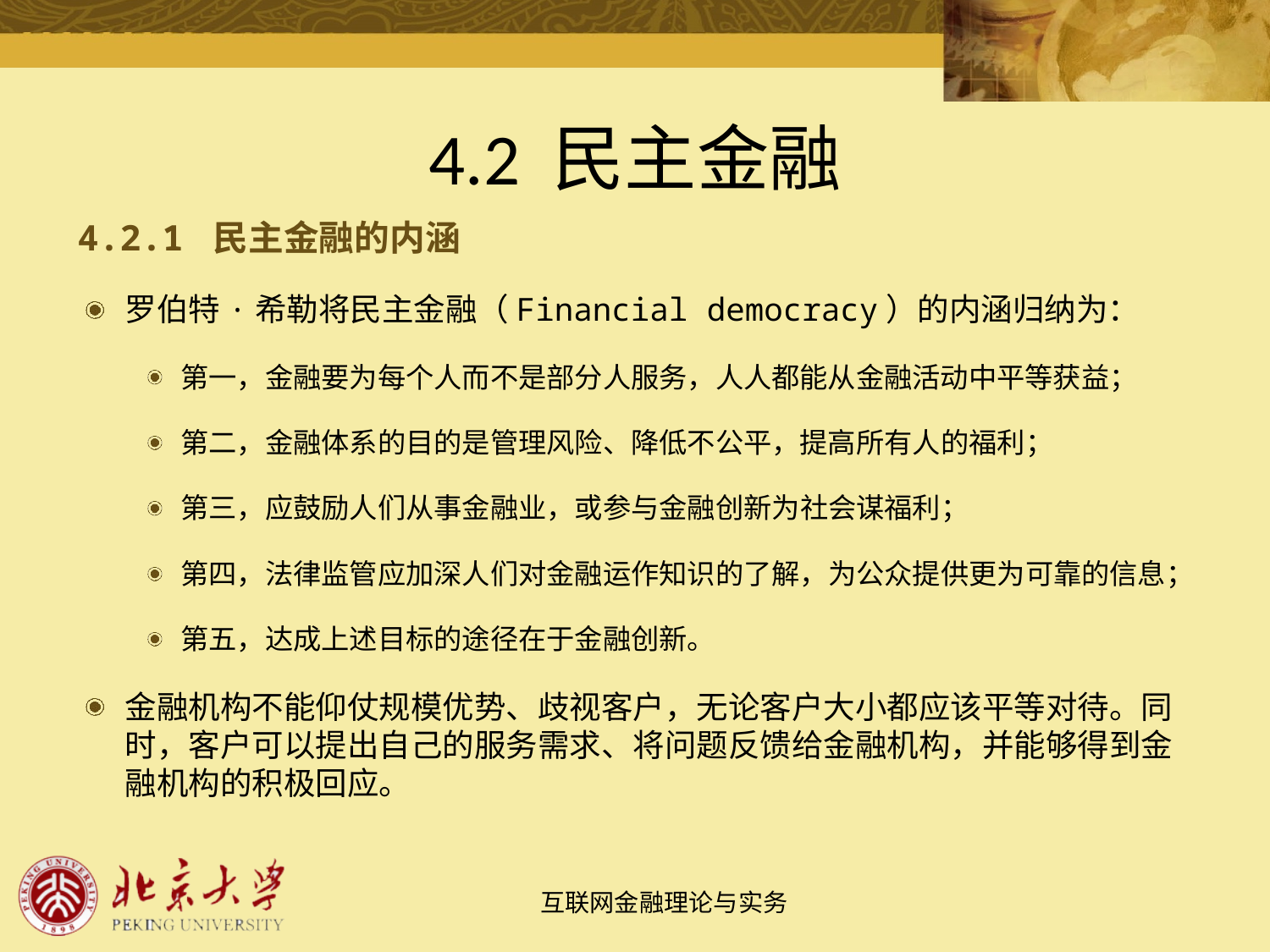

# 4.2 民主金融
4.2.1 民主金融的内涵
罗伯特·希勒将民主金融（Financial democracy）的内涵归纳为：
第一，金融要为每个人而不是部分人服务，人人都能从金融活动中平等获益；
第二，金融体系的目的是管理风险、降低不公平，提高所有人的福利；
第三，应鼓励人们从事金融业，或参与金融创新为社会谋福利；
第四，法律监管应加深人们对金融运作知识的了解，为公众提供更为可靠的信息；
第五，达成上述目标的途径在于金融创新。
金融机构不能仰仗规模优势、歧视客户，无论客户大小都应该平等对待。同时，客户可以提出自己的服务需求、将问题反馈给金融机构，并能够得到金融机构的积极回应。